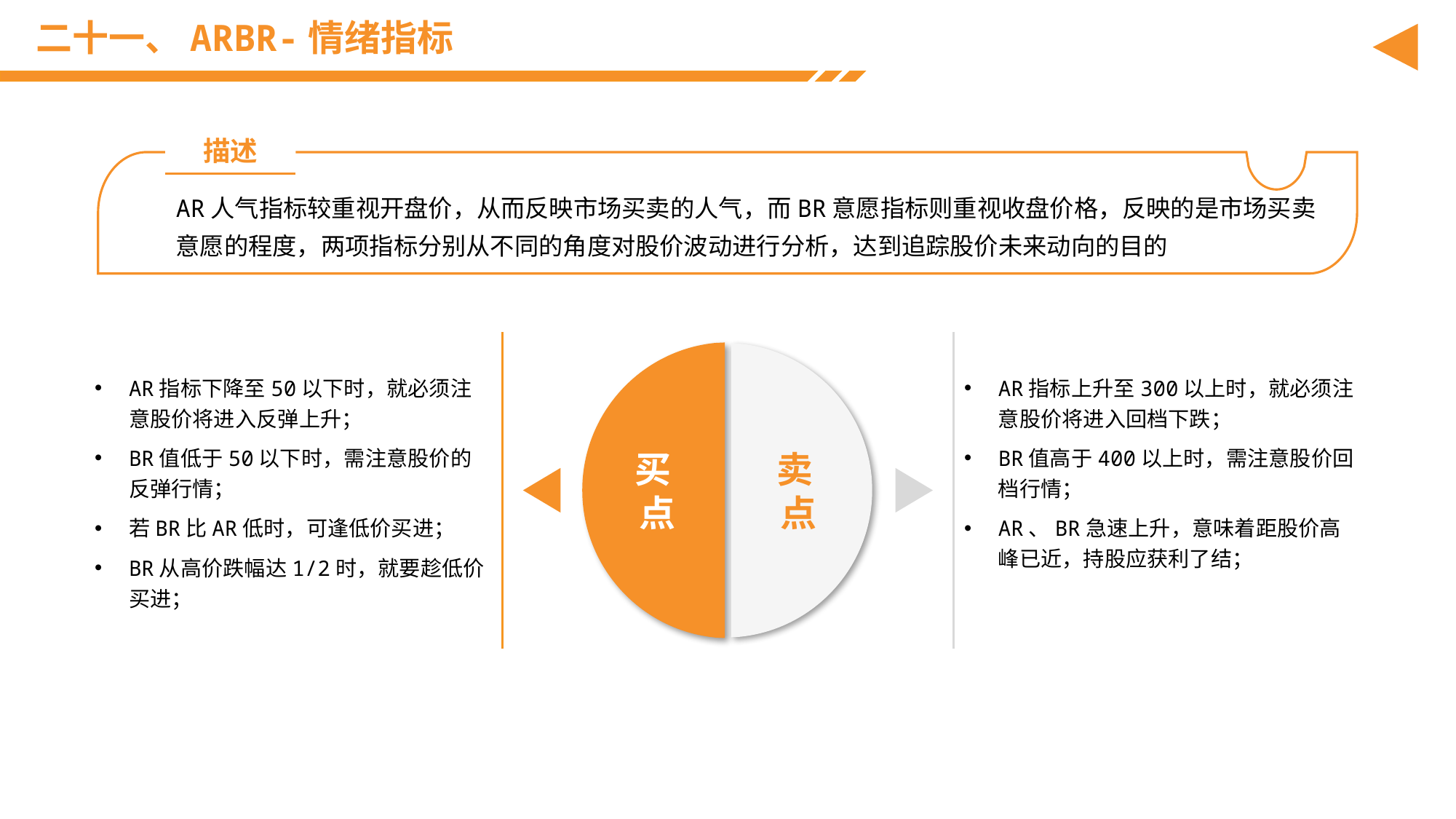

# 二十一、ARBR-情绪指标

描述

AR人气指标较重视开盘价，从而反映市场买卖的人气，而BR意愿指标则重视收盘价格，反映的是市场买卖意愿的程度，两项指标分别从不同的角度对股价波动进行分析，达到追踪股价未来动向的目的
AR指标下降至50以下时，就必须注意股价将进入反弹上升；
BR值低于50以下时，需注意股价的反弹行情；
若BR比AR低时，可逢低价买进；
BR从高价跌幅达1/2时，就要趁低价买进；
AR指标上升至300以上时，就必须注意股价将进入回档下跌；
BR值高于400以上时，需注意股价回档行情；
AR、BR急速上升，意味着距股价高峰已近，持股应获利了结；

买
点
卖
点